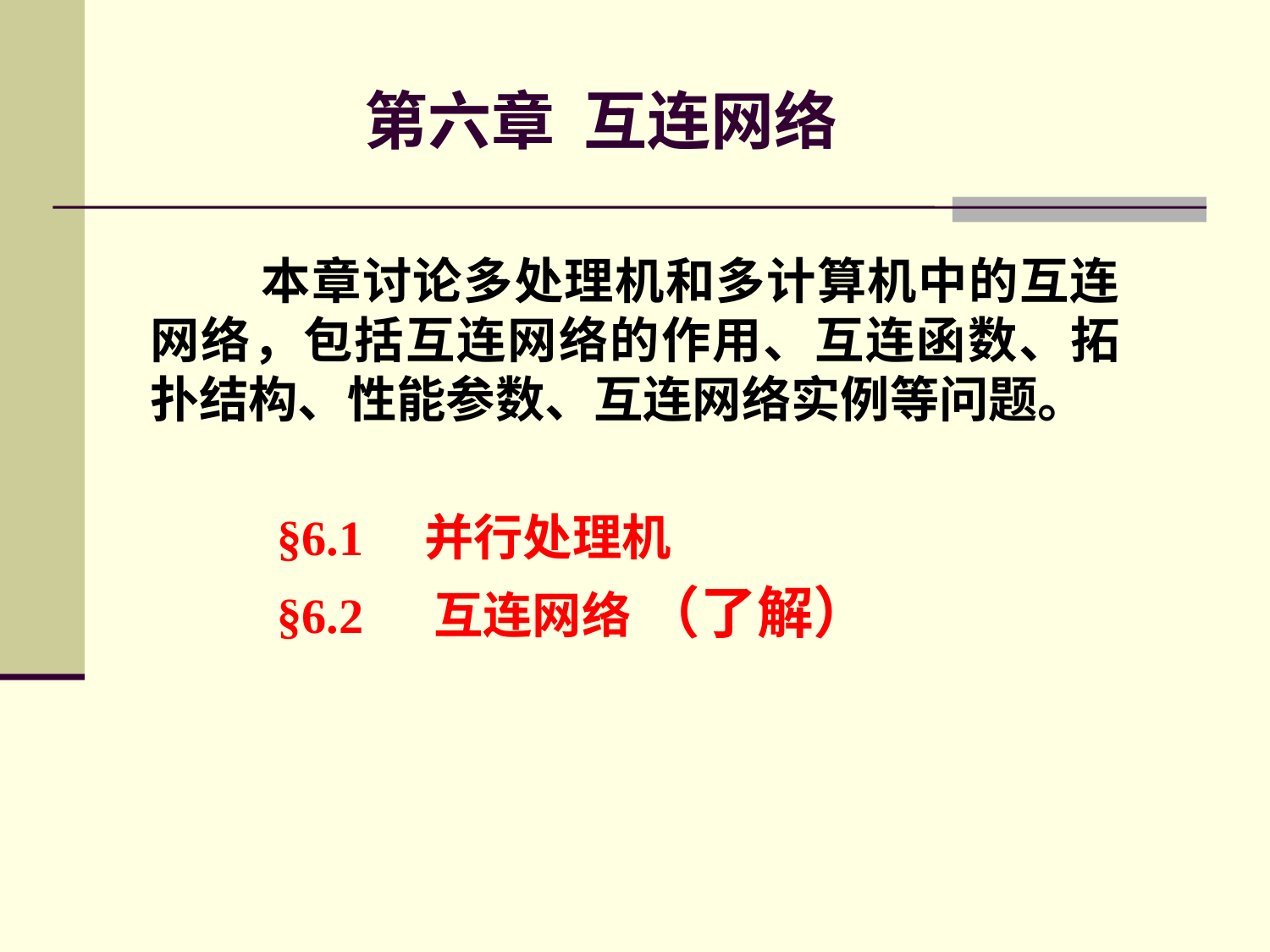

第六章  互连网络
        本章讨论多处理机和多计算机中的互连网络，包括互连网络的作用、互连函数、拓扑结构、性能参数、互连网络实例等问题。

	§6.1    并行处理机
	§6.2    互连网络 （了解）